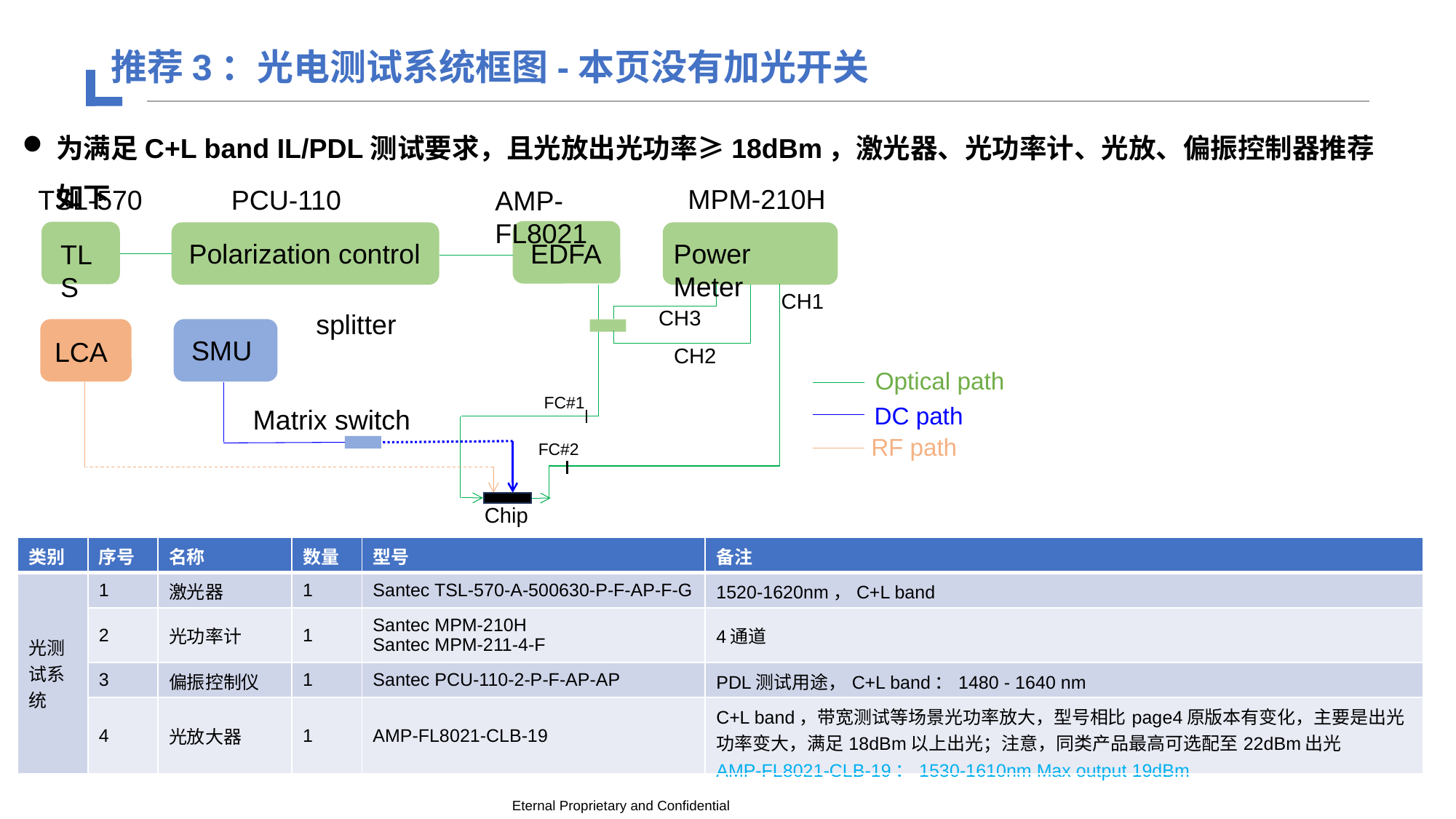

推荐3：光电测试系统框图-本页没有加光开关

为满足C+L band IL/PDL测试要求，且光放出光功率≥18dBm，激光器、光功率计、光放、偏振控制器推荐如下
MPM-210H
PCU-110
TSL-570
AMP-FL8021

EDFA
Power Meter
Polarization control
TLS
CH1
CH3
splitter

SMU
LCA
CH2
Optical path
DC path
RF path
FC#1
Matrix switch
FC#2

Chip
| 类别 | 序号 | 名称 | 数量 | 型号 | 备注 |
| --- | --- | --- | --- | --- | --- |
| 光测试系统 | 1 | 激光器 | 1 | Santec TSL-570-A-500630-P-F-AP-F-G | 1520-1620nm，C+L band |
|  | 2 | 光功率计 | 1 | Santec MPM-210H Santec MPM-211-4-F | 4通道 |
|  | 3 | 偏振控制仪 | 1 | Santec PCU-110-2-P-F-AP-AP | PDL测试用途，C+L band：1480 - 1640 nm |
|  | 4 | 光放大器 | 1 | AMP-FL8021-CLB-19 | C+L band，带宽测试等场景光功率放大，型号相比page4原版本有变化，主要是出光功率变大，满足18dBm以上出光；注意，同类产品最高可选配至22dBm出光 AMP-FL8021-CLB-19：1530-1610nm Max output 19dBm |
Eternal Proprietary and Confidential